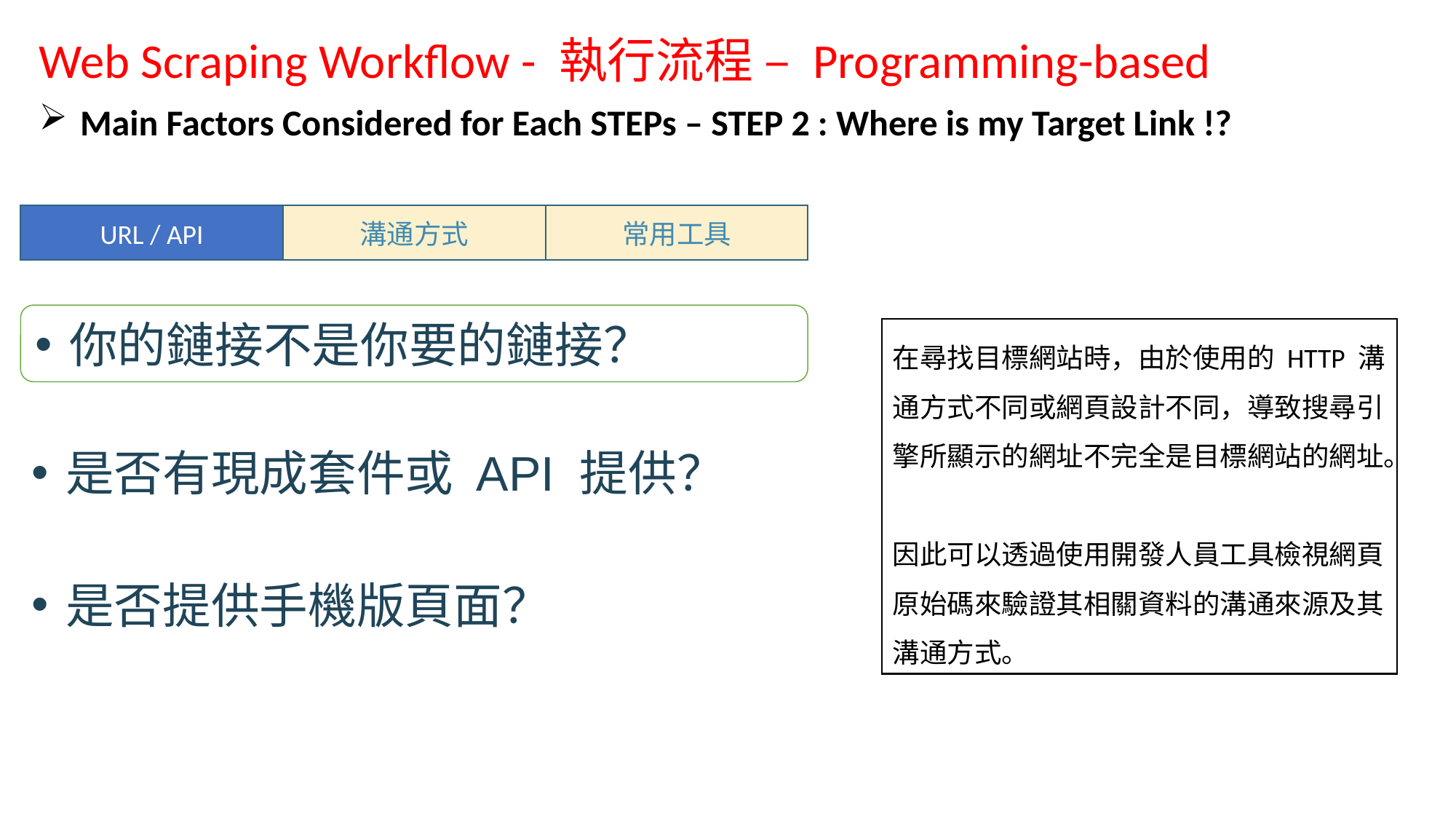

Web Scraping Workflow - 執行流程 – Programming-based
Main Factors Considered for Each STEPs – STEP 2 : Where is my Target Link !?
URL / API
溝通方式
常用工具
在尋找目標網站時，由於使用的 HTTP 溝通方式不同或網頁設計不同，導致搜尋引擎所顯示的網址不完全是目標網站的網址。

因此可以透過使用開發人員工具檢視網頁原始碼來驗證其相關資料的溝通來源及其溝通方式。
你的鏈接不是你要的鏈接？
是否有現成套件或 API 提供？
是否提供手機版頁面？